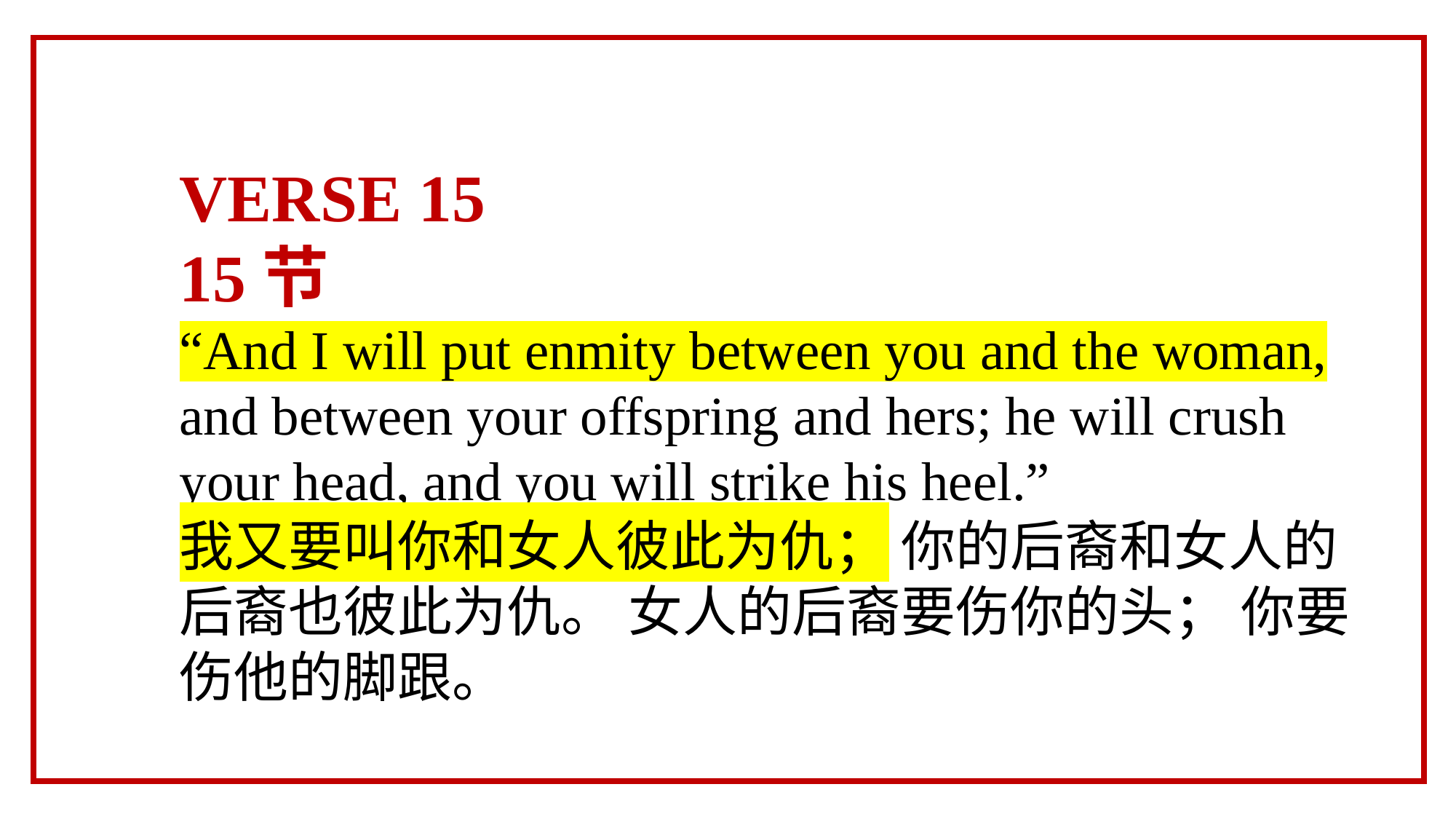

VERSE 15
15节
“And I will put enmity between you and the woman, and between your offspring and hers; he will crush your head, and you will strike his heel.”
我又要叫你和女人彼此为仇； 你的后裔和女人的后裔也彼此为仇。 女人的后裔要伤你的头； 你要伤他的脚跟。